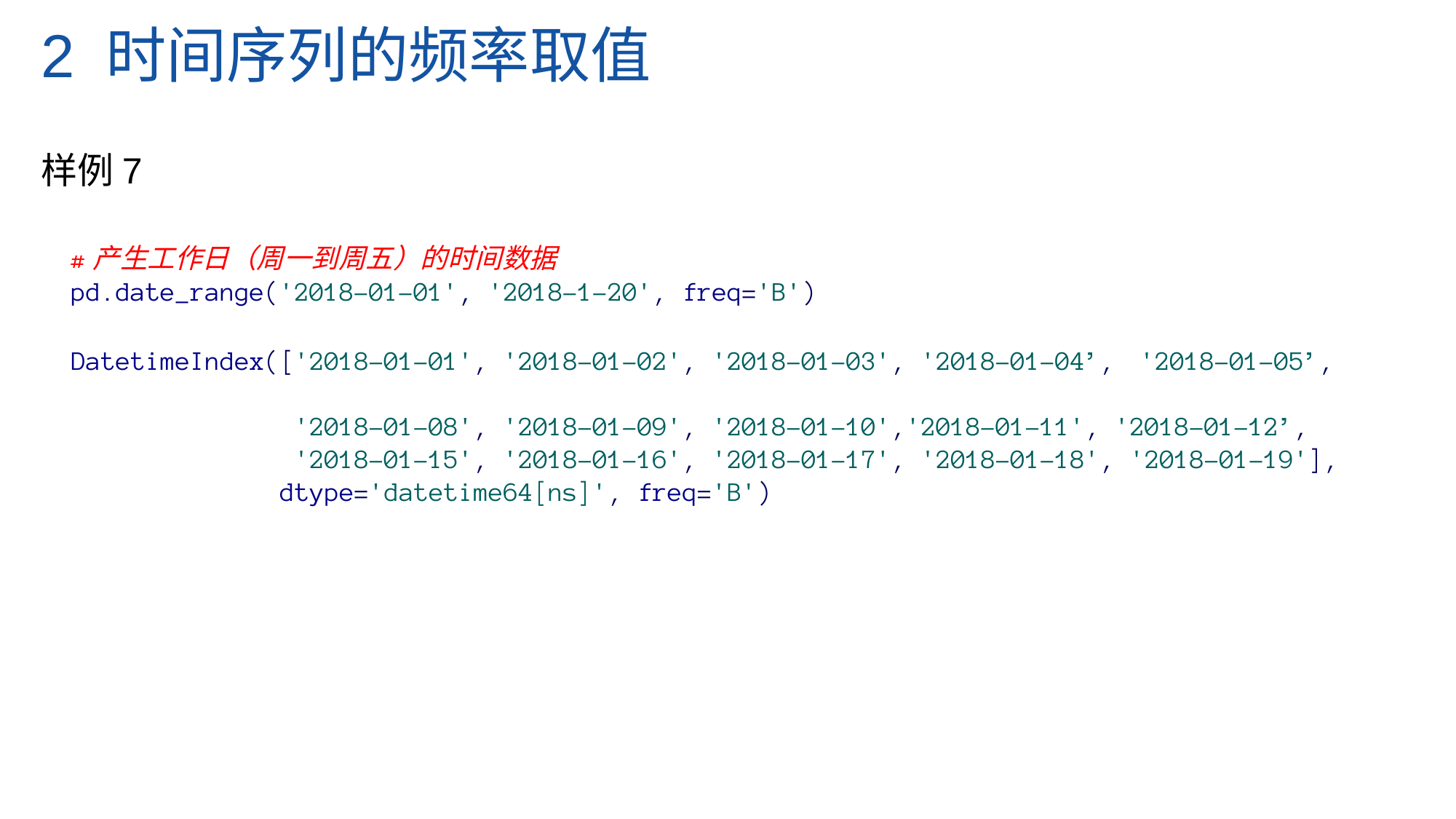

2 时间序列的频率取值
样例7
#产生工作日（周一到周五）的时间数据
pd.date_range('2018-01-01', '2018-1-20', freq='B')

DatetimeIndex(['2018-01-01', '2018-01-02', '2018-01-03', '2018-01-04’,   '2018-01-05’,
               '2018-01-08', '2018-01-09', '2018-01-10','2018-01-11', '2018-01-12’,
               '2018-01-15', '2018-01-16', '2018-01-17', '2018-01-18', '2018-01-19'],
              dtype='datetime64[ns]', freq='B')